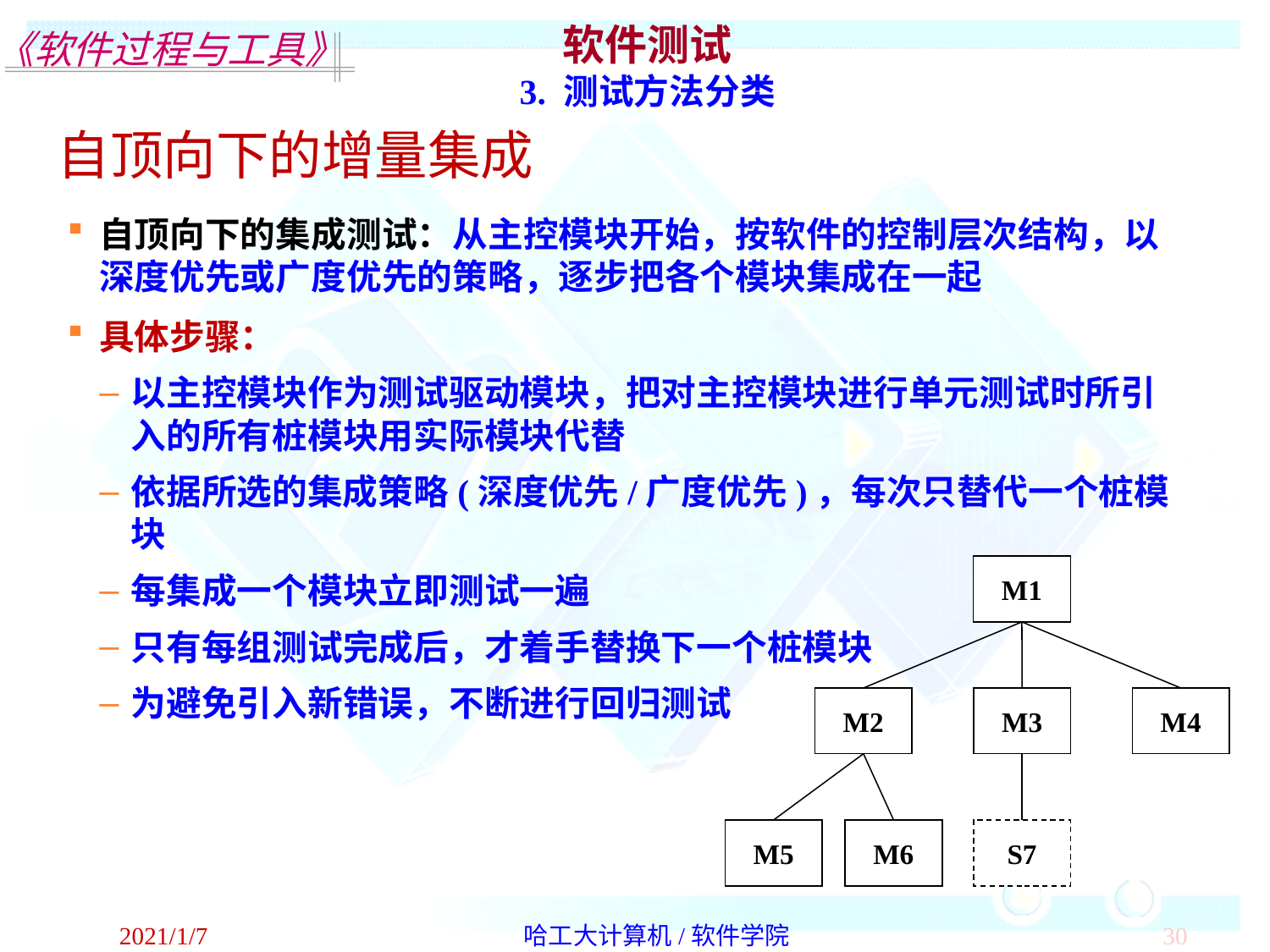

软件测试
3. 测试方法分类
自顶向下的增量集成
自顶向下的集成测试：从主控模块开始，按软件的控制层次结构，以深度优先或广度优先的策略，逐步把各个模块集成在一起
具体步骤：
以主控模块作为测试驱动模块，把对主控模块进行单元测试时所引入的所有桩模块用实际模块代替
依据所选的集成策略(深度优先/广度优先)，每次只替代一个桩模块
每集成一个模块立即测试一遍
只有每组测试完成后，才着手替换下一个桩模块
为避免引入新错误，不断进行回归测试
M1
M2
M3
M4
M5
M6
S7